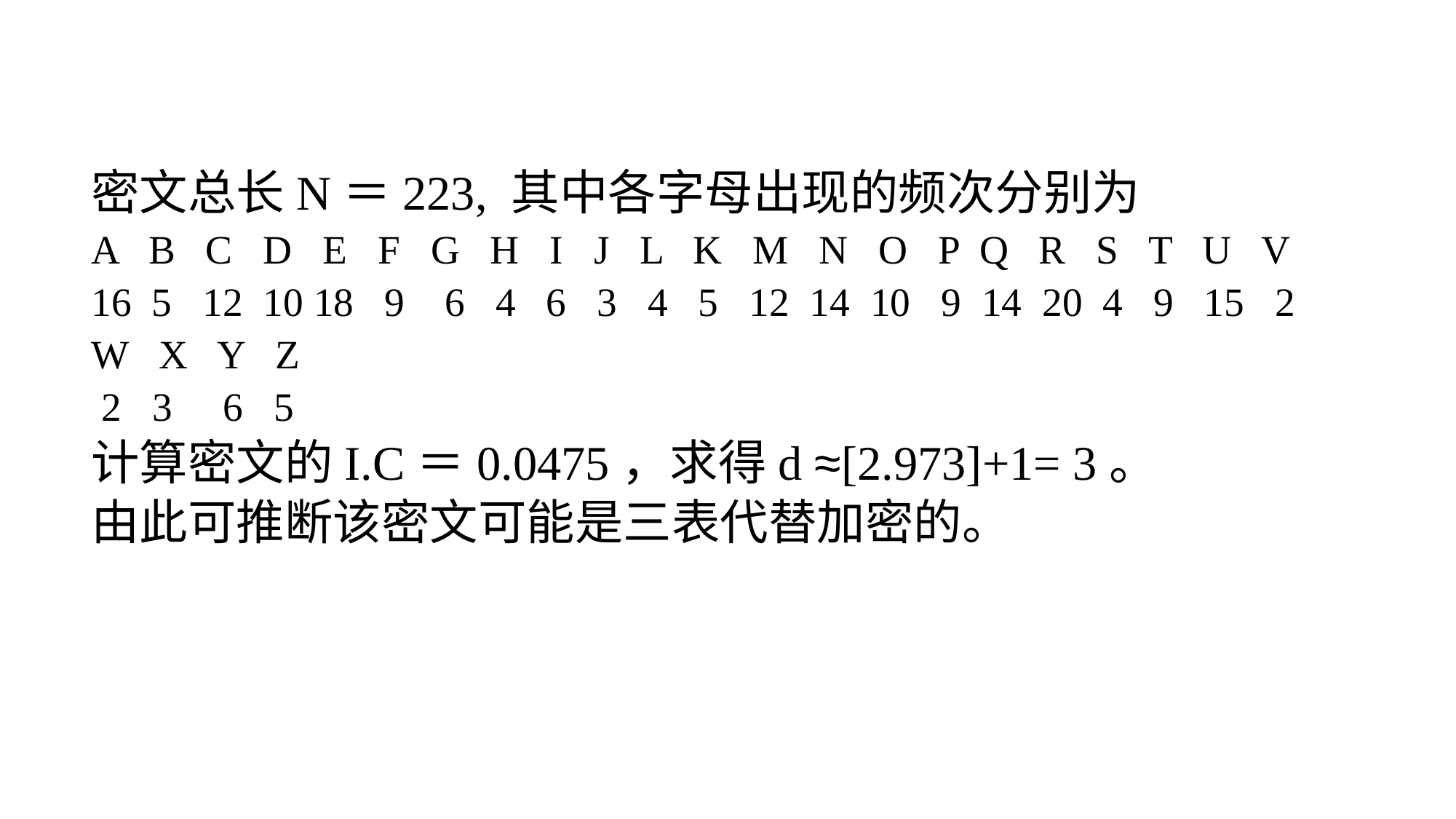

# 密文总长N＝223, 其中各字母出现的频次分别为
A   B   C   D   E   F   G   H   I   J   L   K   M   N   O   P  Q   R   S   T   U   V
16  5   12  10 18   9    6   4   6   3   4   5   12  14  10   9  14  20  4   9   15   2
W   X   Y   Z
 2   3     6   5
计算密文的I.C＝0.0475，求得d ≈[2.973]+1= 3。
由此可推断该密文可能是三表代替加密的。